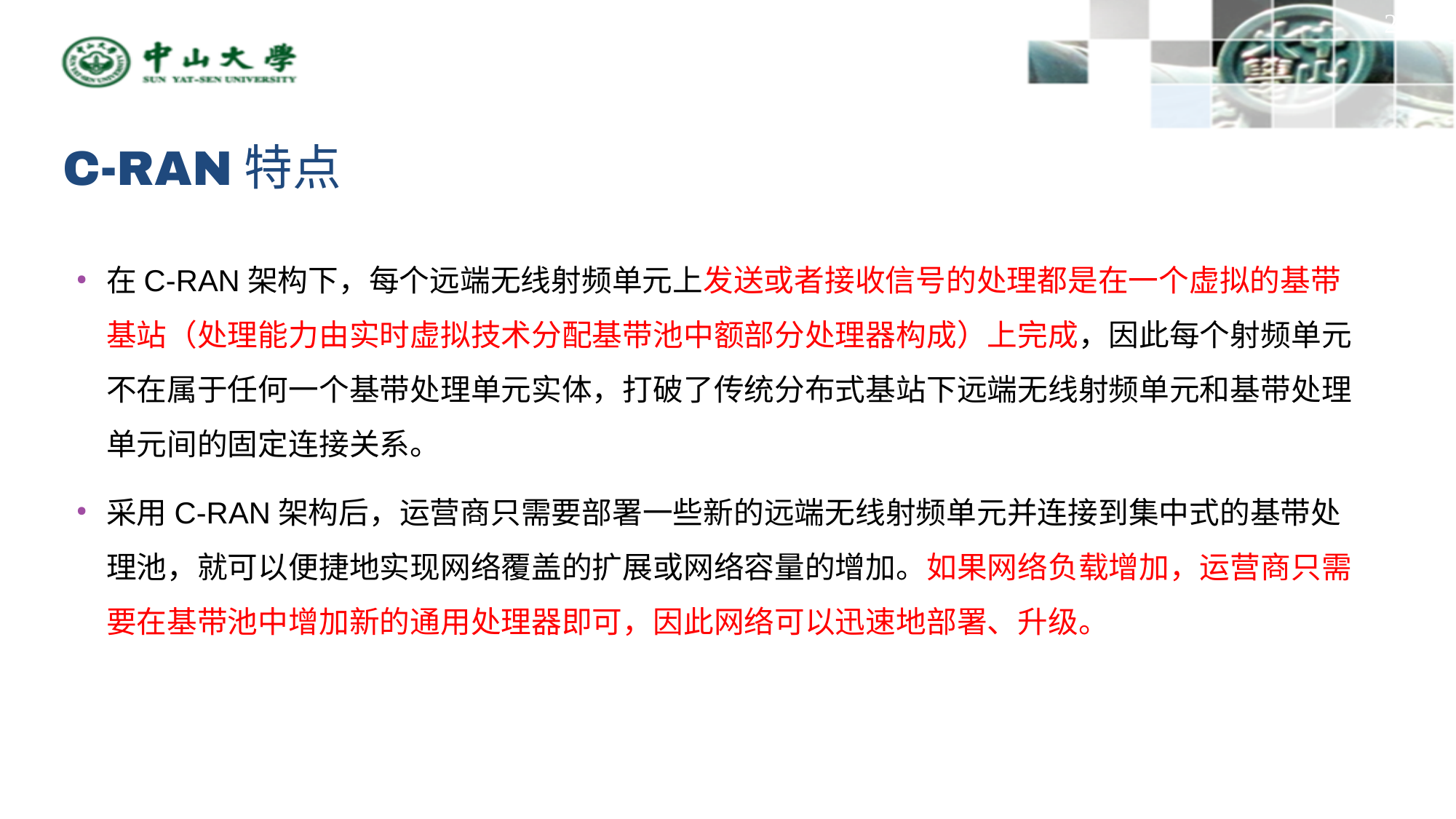

27
# C-RAN特点
在C-RAN架构下，每个远端无线射频单元上发送或者接收信号的处理都是在一个虚拟的基带基站（处理能力由实时虚拟技术分配基带池中额部分处理器构成）上完成，因此每个射频单元不在属于任何一个基带处理单元实体，打破了传统分布式基站下远端无线射频单元和基带处理单元间的固定连接关系。
采用C-RAN架构后，运营商只需要部署一些新的远端无线射频单元并连接到集中式的基带处理池，就可以便捷地实现网络覆盖的扩展或网络容量的增加。如果网络负载增加，运营商只需要在基带池中增加新的通用处理器即可，因此网络可以迅速地部署、升级。